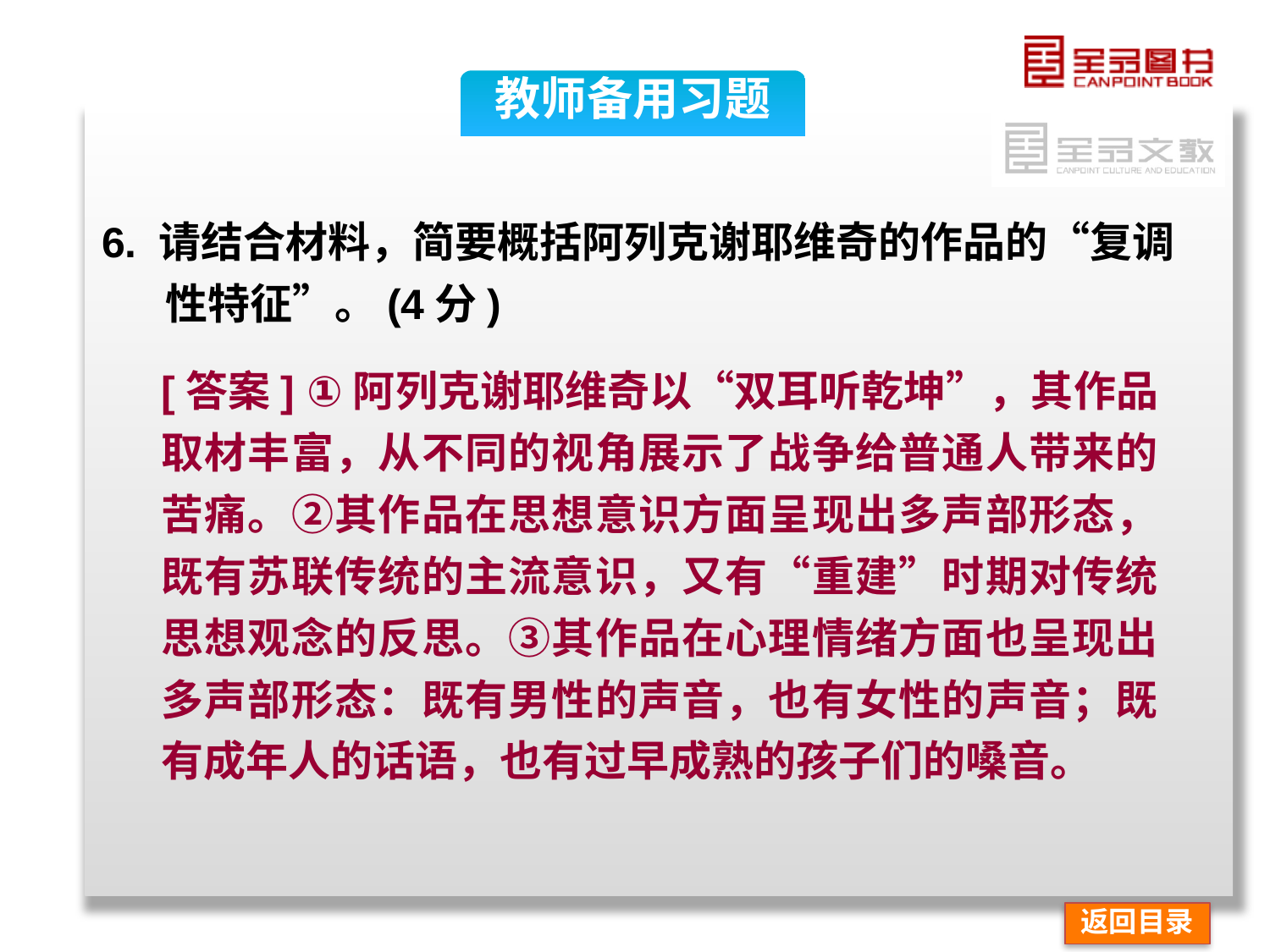

教师备用习题
6. 请结合材料，简要概括阿列克谢耶维奇的作品的“复调性特征”。(4分)
[答案] ①阿列克谢耶维奇以“双耳听乾坤”，其作品取材丰富，从不同的视角展示了战争给普通人带来的苦痛。②其作品在思想意识方面呈现出多声部形态，既有苏联传统的主流意识，又有“重建”时期对传统思想观念的反思。③其作品在心理情绪方面也呈现出多声部形态：既有男性的声音，也有女性的声音；既有成年人的话语，也有过早成熟的孩子们的嗓音。
返回目录